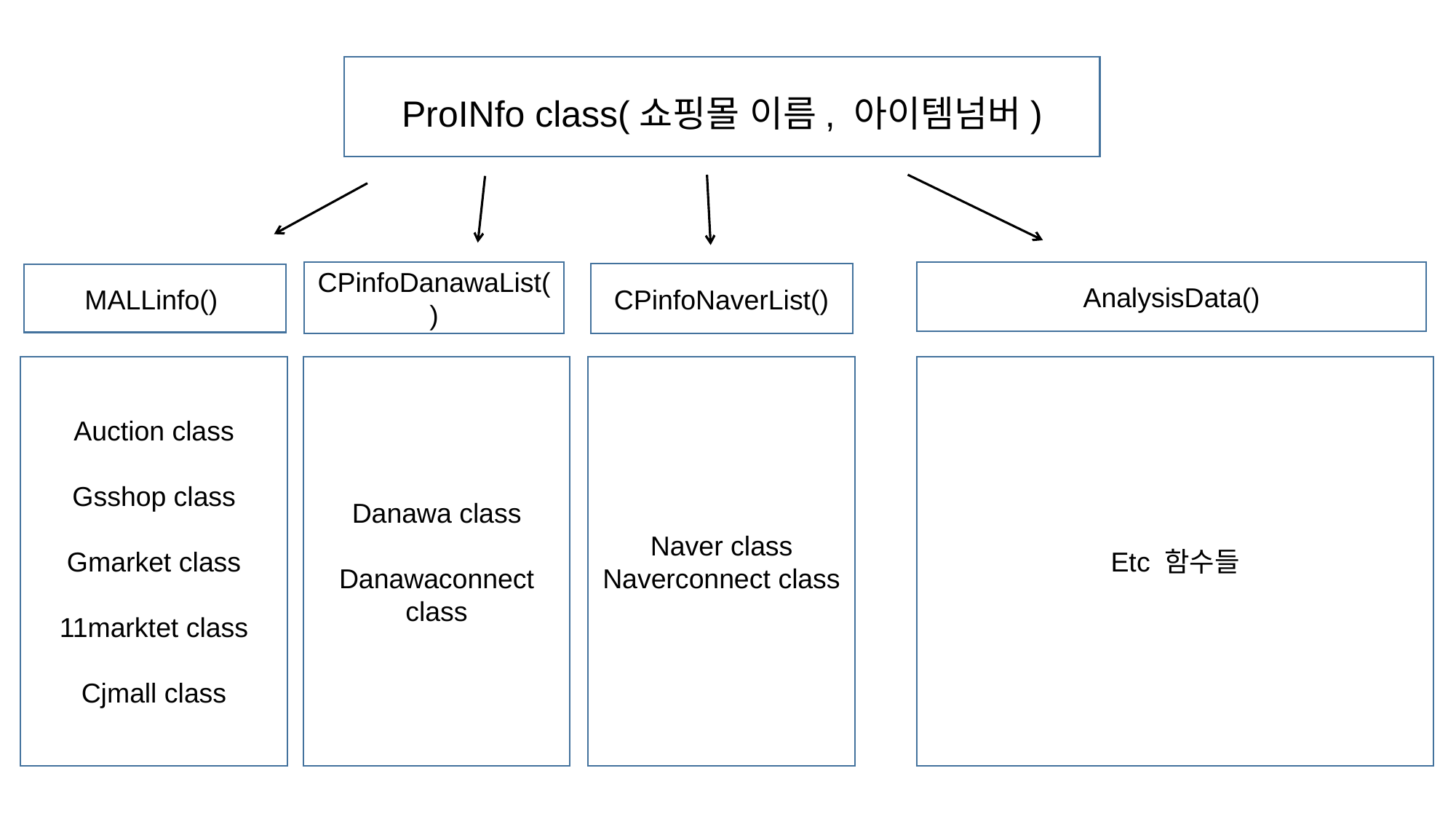

1

ProINfo class(쇼핑몰 이름, 아이템넘버)

CONTENTS

CPinfoDanawaList()

AnalysisData()

CPinfoNaverList()

MALLinfo()
Auction class

Gsshop class

Gmarket class

11marktet class

Cjmall class
Danawa class

Danawaconnect class
Naver class
Naverconnect class
Etc 함수들